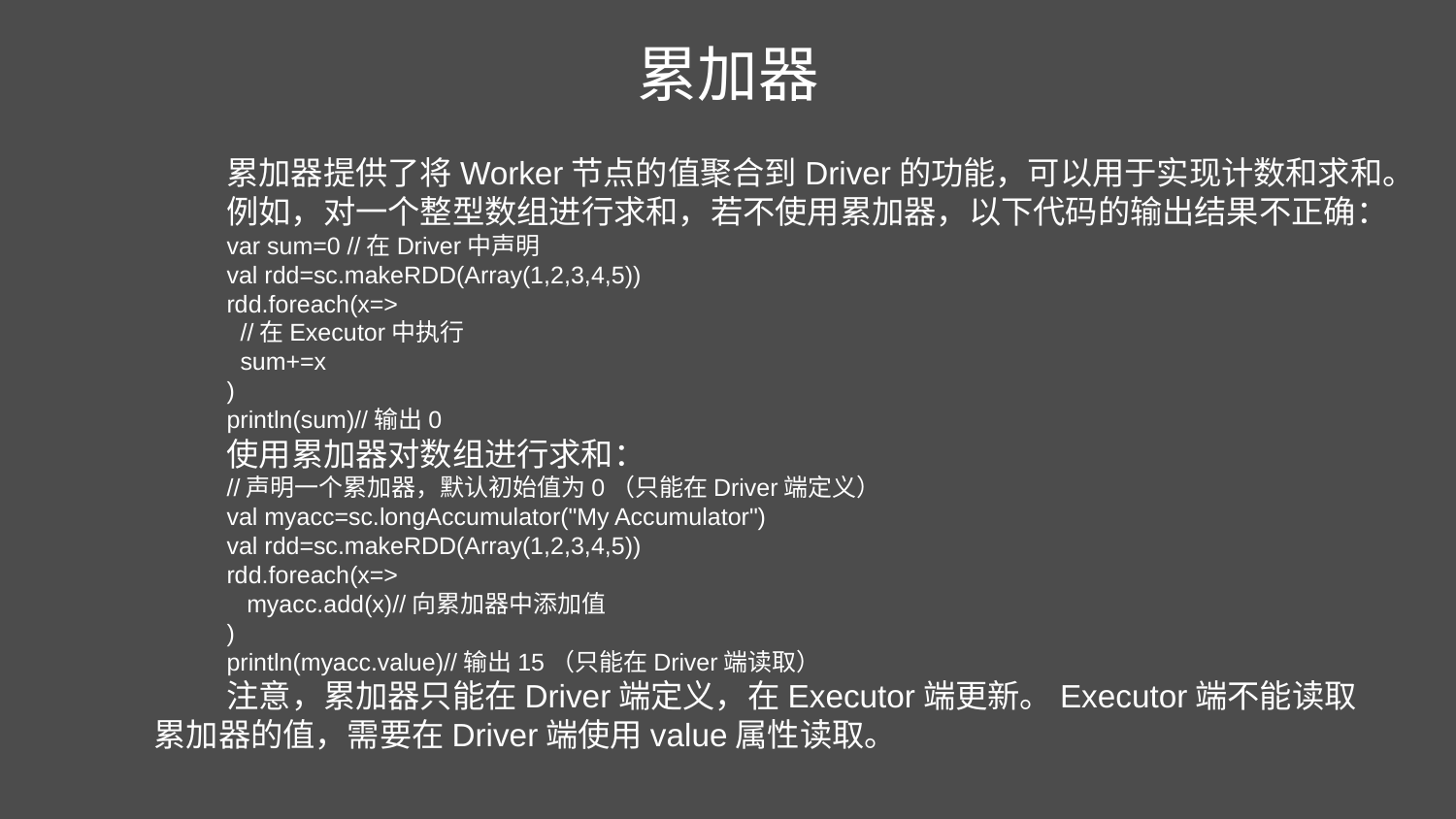

累加器

累加器提供了将Worker节点的值聚合到Driver的功能，可以用于实现计数和求和。
例如，对一个整型数组进行求和，若不使用累加器，以下代码的输出结果不正确：
var sum=0 //在Driver中声明
val rdd=sc.makeRDD(Array(1,2,3,4,5))
rdd.foreach(x=>
  //在Executor中执行
  sum+=x
)
println(sum)//输出0
使用累加器对数组进行求和：
//声明一个累加器，默认初始值为0（只能在Driver端定义）
val myacc=sc.longAccumulator("My Accumulator")
val rdd=sc.makeRDD(Array(1,2,3,4,5))
rdd.foreach(x=>
   myacc.add(x)//向累加器中添加值
)
println(myacc.value)//输出15（只能在Driver端读取）
注意，累加器只能在Driver端定义，在Executor端更新。Executor端不能读取累加器的值，需要在Driver端使用value属性读取。